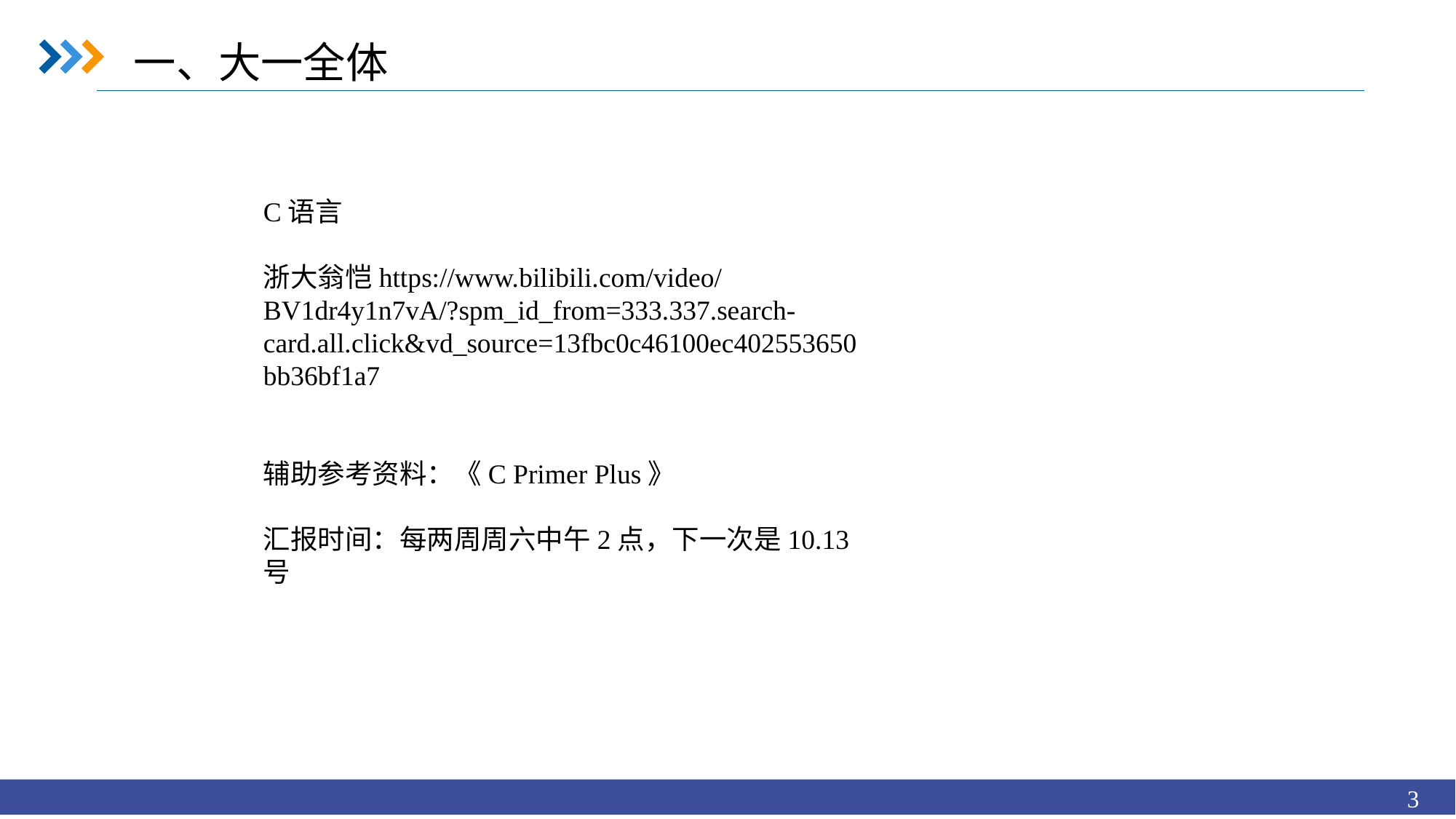

一、大一全体
C语言

浙大翁恺https://www.bilibili.com/video/BV1dr4y1n7vA/?spm_id_from=333.337.search-card.all.click&vd_source=13fbc0c46100ec402553650bb36bf1a7

辅助参考资料：《C Primer Plus》

汇报时间：每两周周六中午2点，下一次是10.13号